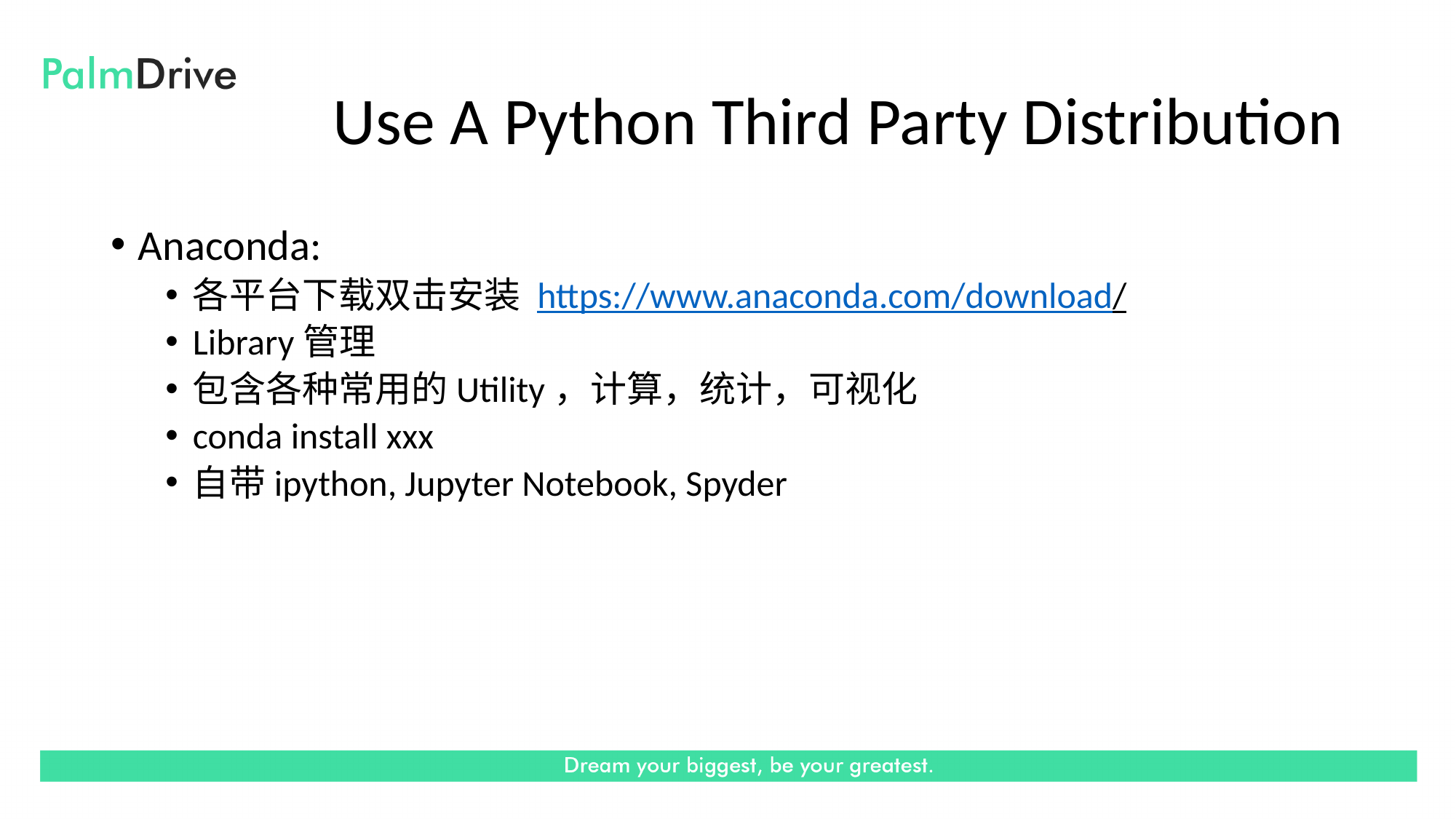

# Use A Python Third Party Distribution
Anaconda:
各平台下载双击安装 https://www.anaconda.com/download/
Library管理
包含各种常用的Utility，计算，统计，可视化
conda install xxx
自带ipython, Jupyter Notebook, Spyder